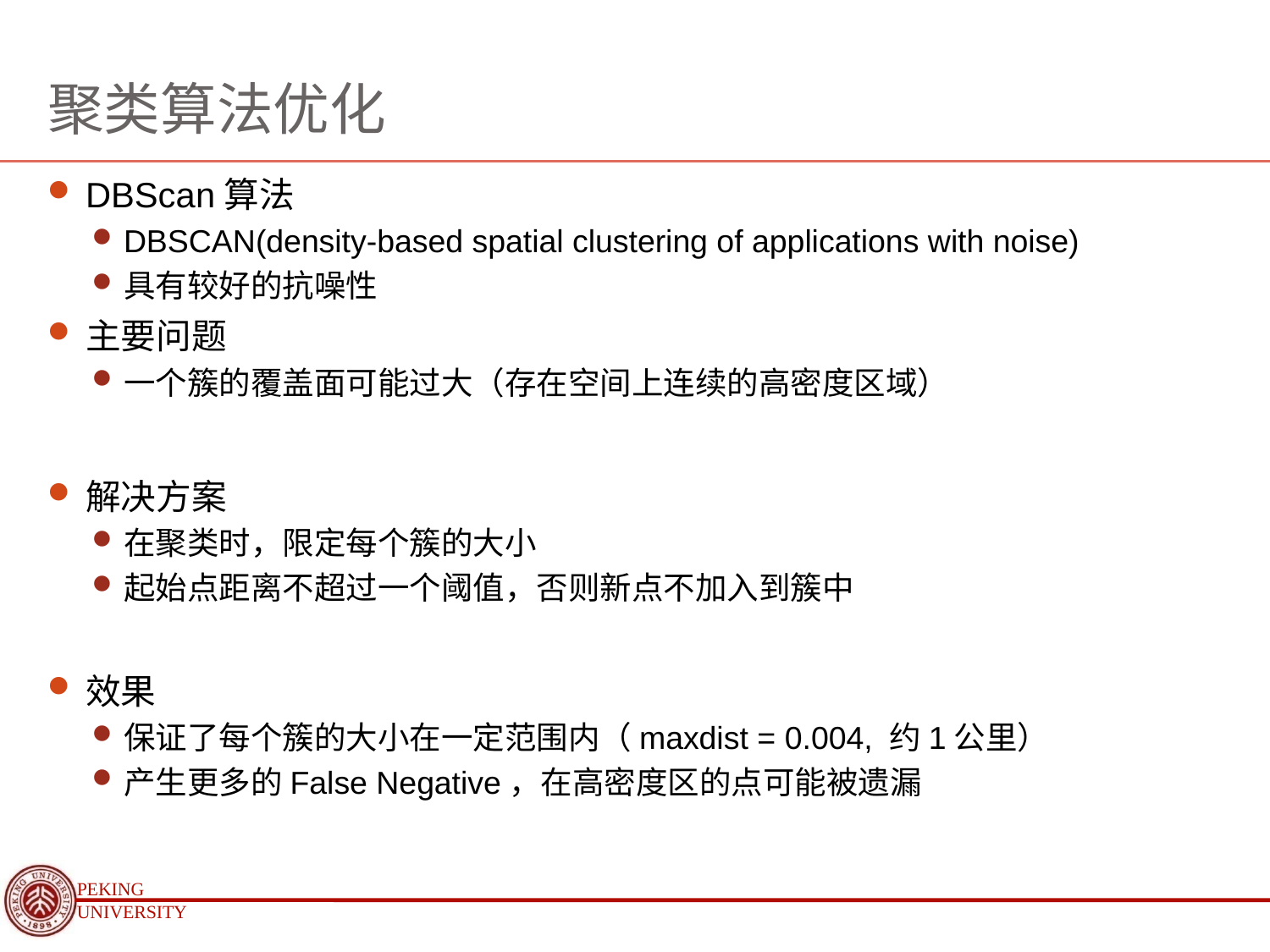

# 聚类算法优化
DBScan算法
DBSCAN(density-based spatial clustering of applications with noise)
具有较好的抗噪性
主要问题
一个簇的覆盖面可能过大（存在空间上连续的高密度区域）

解决方案
在聚类时，限定每个簇的大小
起始点距离不超过一个阈值，否则新点不加入到簇中

效果
保证了每个簇的大小在一定范围内（maxdist = 0.004, 约1公里）
产生更多的False Negative，在高密度区的点可能被遗漏